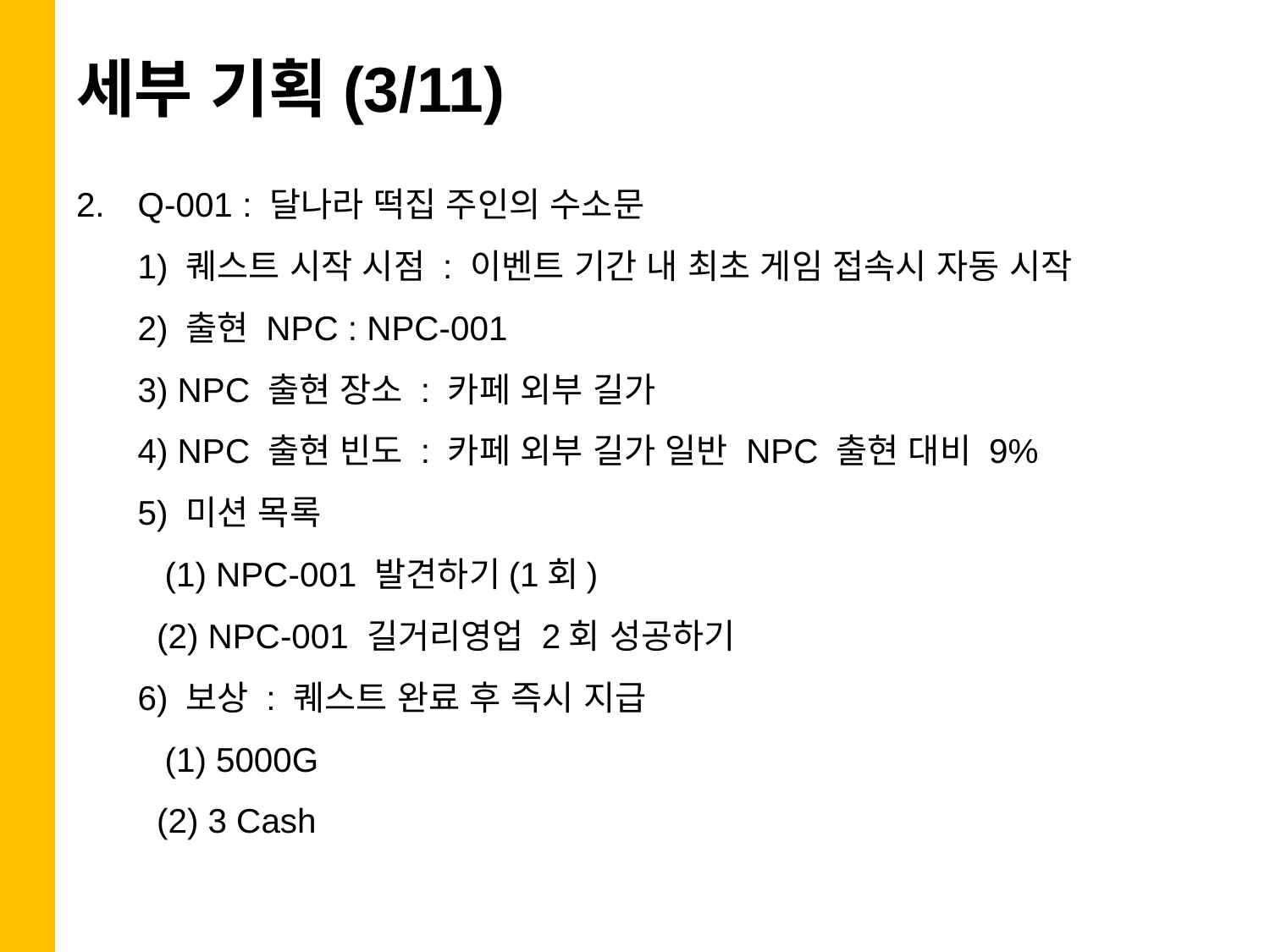

# 세부 기획(3/11)
Q-001 : 달나라 떡집 주인의 수소문
1) 퀘스트 시작 시점 : 이벤트 기간 내 최초 게임 접속시 자동 시작
2) 출현 NPC : NPC-001
3) NPC 출현 장소 : 카페 외부 길가
4) NPC 출현 빈도 : 카페 외부 길가 일반 NPC 출현 대비 9%
5) 미션 목록
  (1) NPC-001 발견하기(1회)
  (2) NPC-001 길거리영업 2회 성공하기
6) 보상 : 퀘스트 완료 후 즉시 지급
  (1) 5000G
  (2) 3 Cash